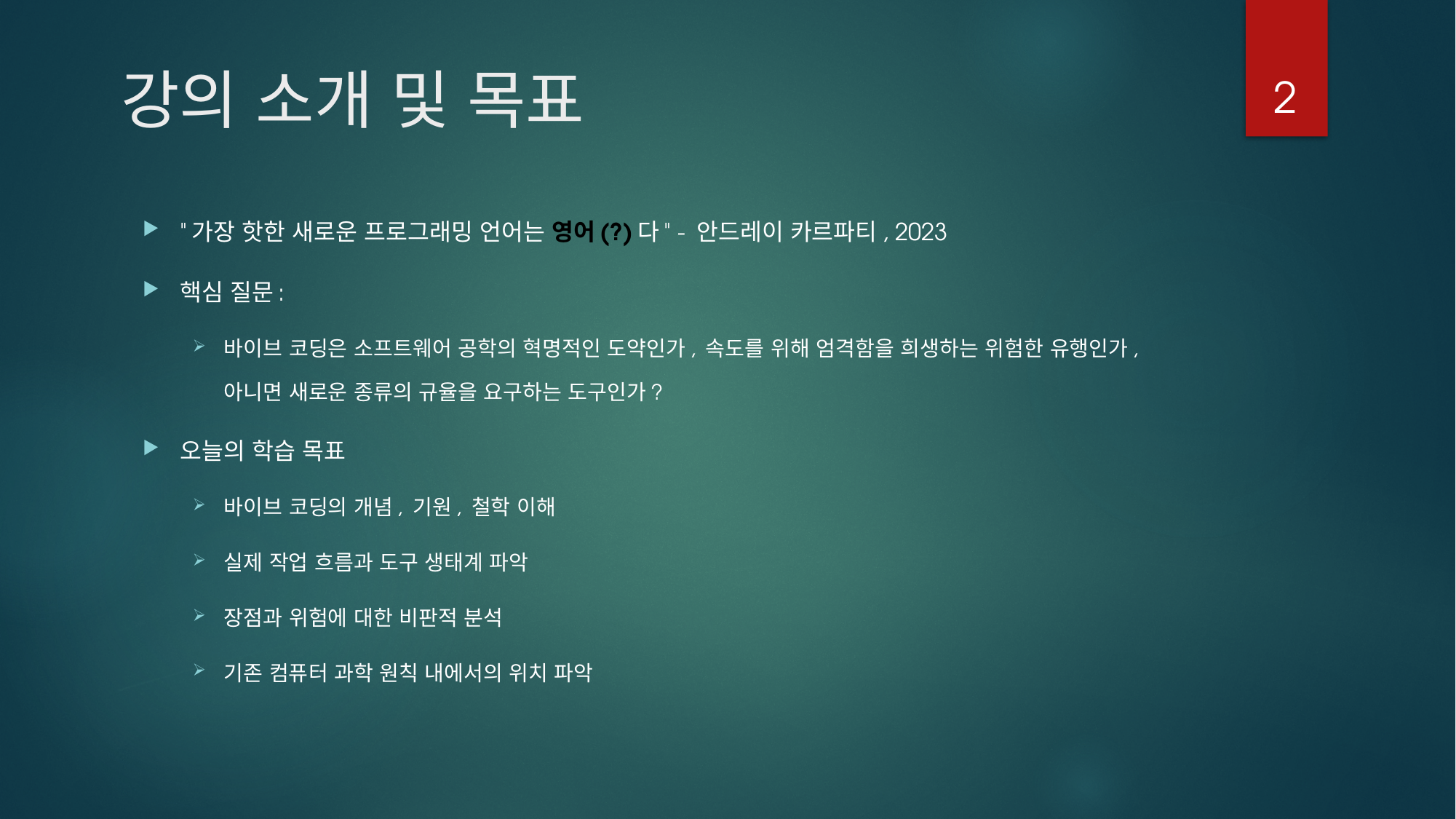

2
# 강의 소개 및 목표
"가장 핫한 새로운 프로그래밍 언어는 영어(?)다" - 안드레이 카르파티, 2023
핵심 질문:
바이브 코딩은 소프트웨어 공학의 혁명적인 도약인가, 속도를 위해 엄격함을 희생하는 위험한 유행인가, 아니면 새로운 종류의 규율을 요구하는 도구인가?
오늘의 학습 목표
바이브 코딩의 개념, 기원, 철학 이해
실제 작업 흐름과 도구 생태계 파악
장점과 위험에 대한 비판적 분석
기존 컴퓨터 과학 원칙 내에서의 위치 파악